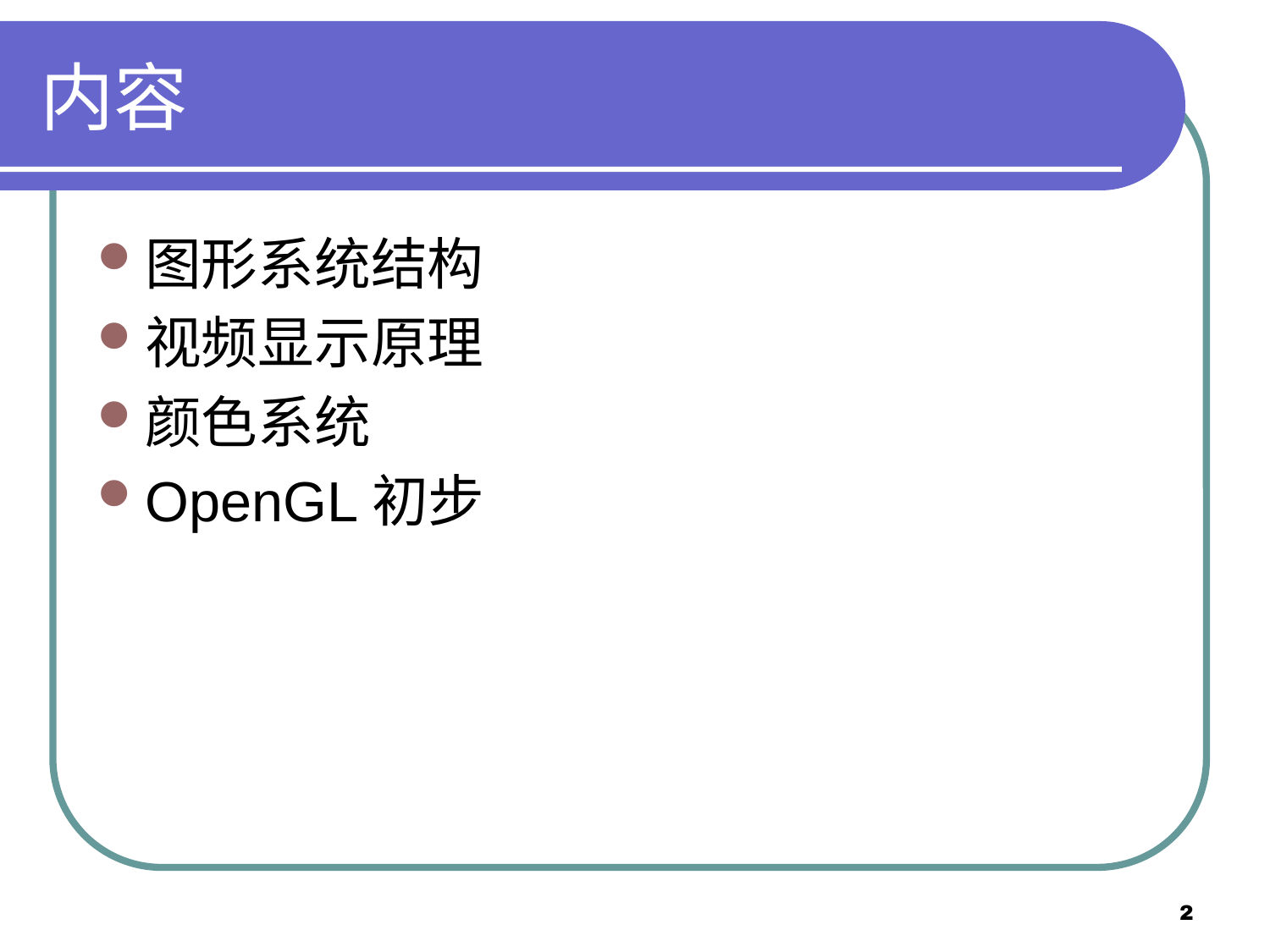

# 内容
图形系统结构
视频显示原理
颜色系统
OpenGL初步

2